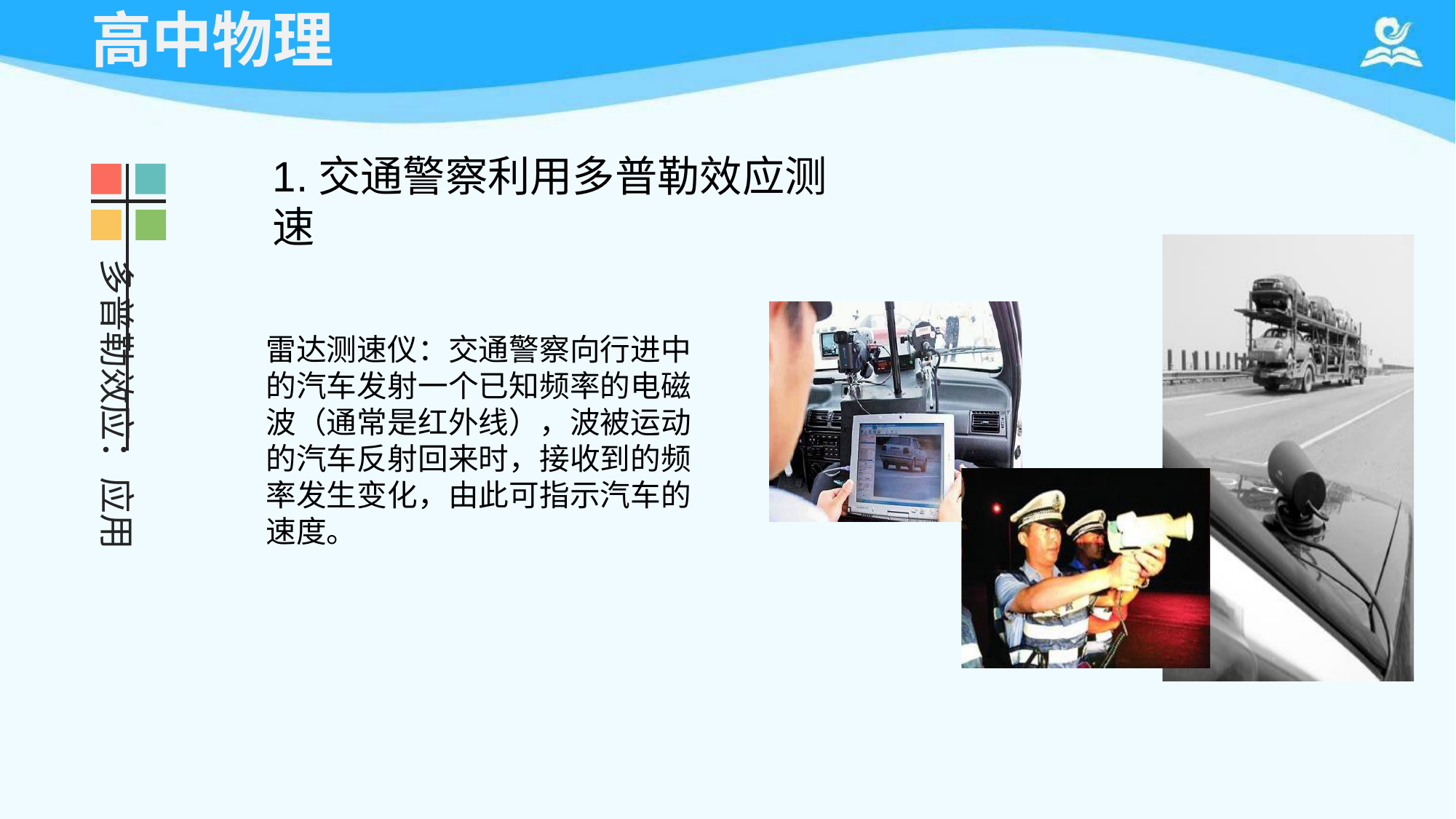

# 高中物理
1.交通警察利用多普勒效应测速

多普勒效应：应用

雷达测速仪：交通警察向行进中 的汽车发射一个已知频率的电磁 波（通常是红外线），波被运动 的汽车反射回来时，接收到的频 率发生变化，由此可指示汽车的 速度。